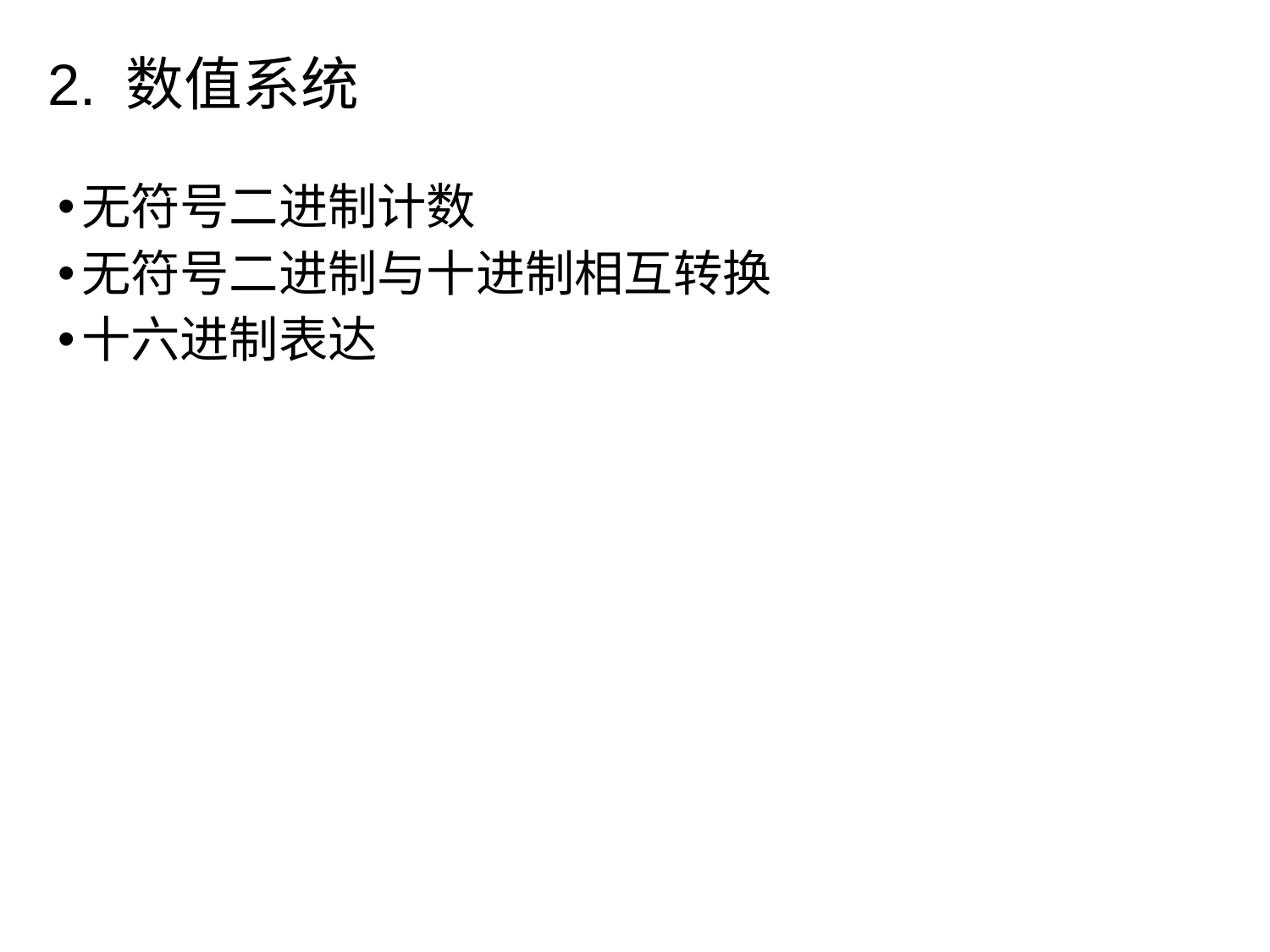

# 2. 数值系统
无符号二进制计数
无符号二进制与十进制相互转换
十六进制表达